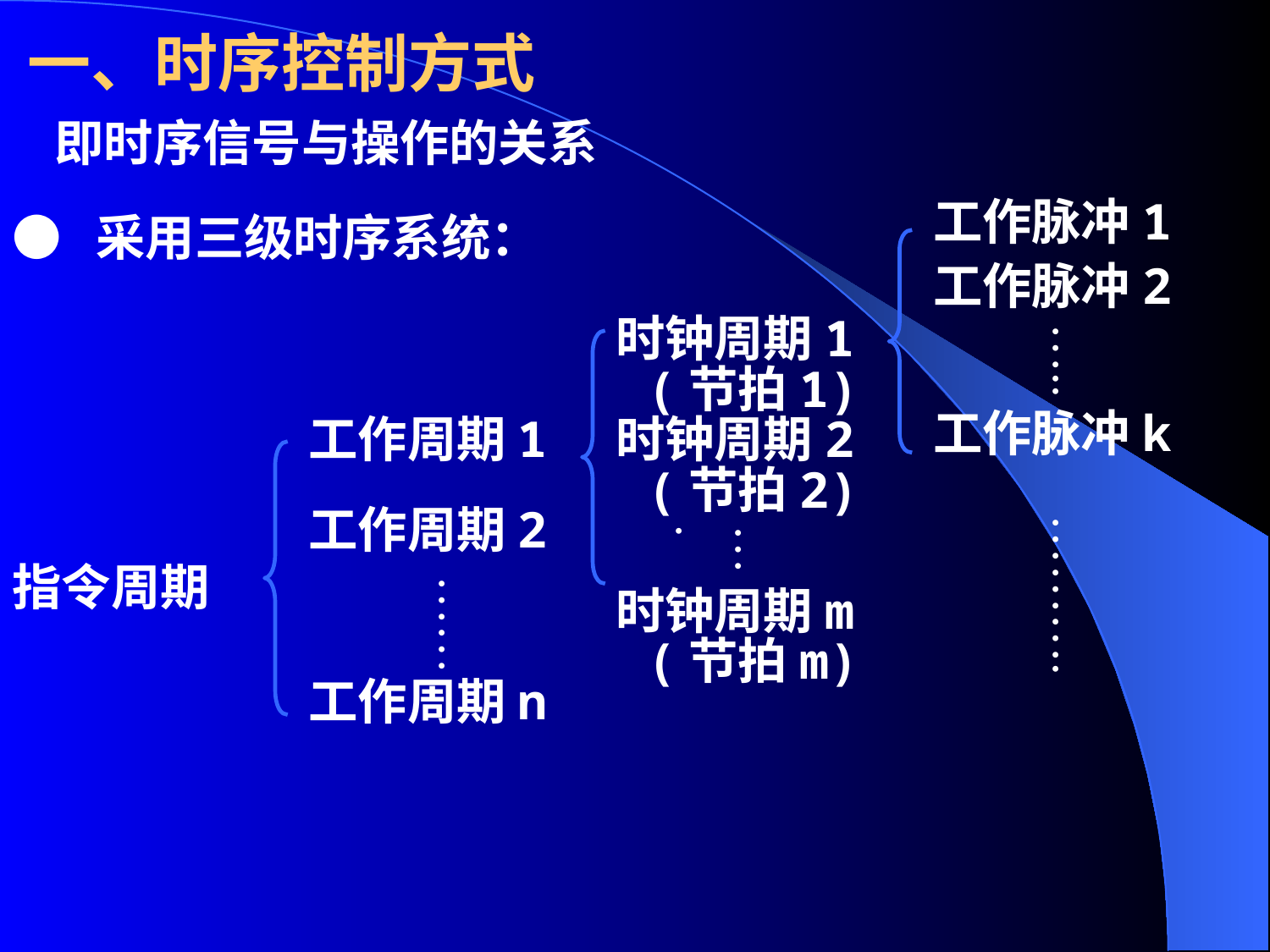

一、时序控制方式
即时序信号与操作的关系
工作脉冲1
●  采用三级时序系统：

工作脉冲2
时钟周期1
…..

(节拍1)
工作脉冲k
工作周期1
时钟周期2

(节拍2)
工作周期2
……….
….
……
时钟周期m
(节拍m)
工作周期n
指令周期